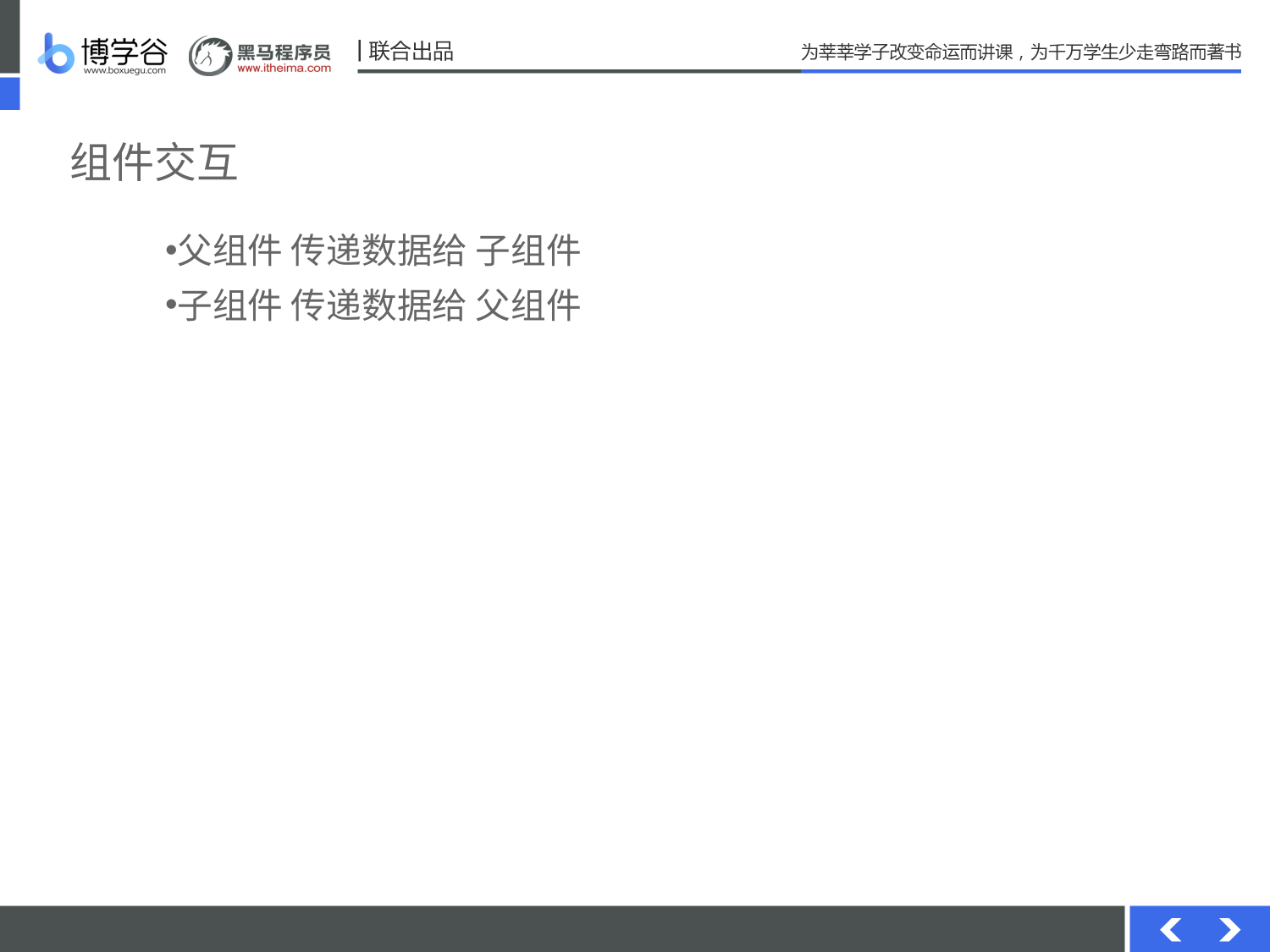

# 组件交互
父组件 传递数据给 子组件
子组件 传递数据给 父组件